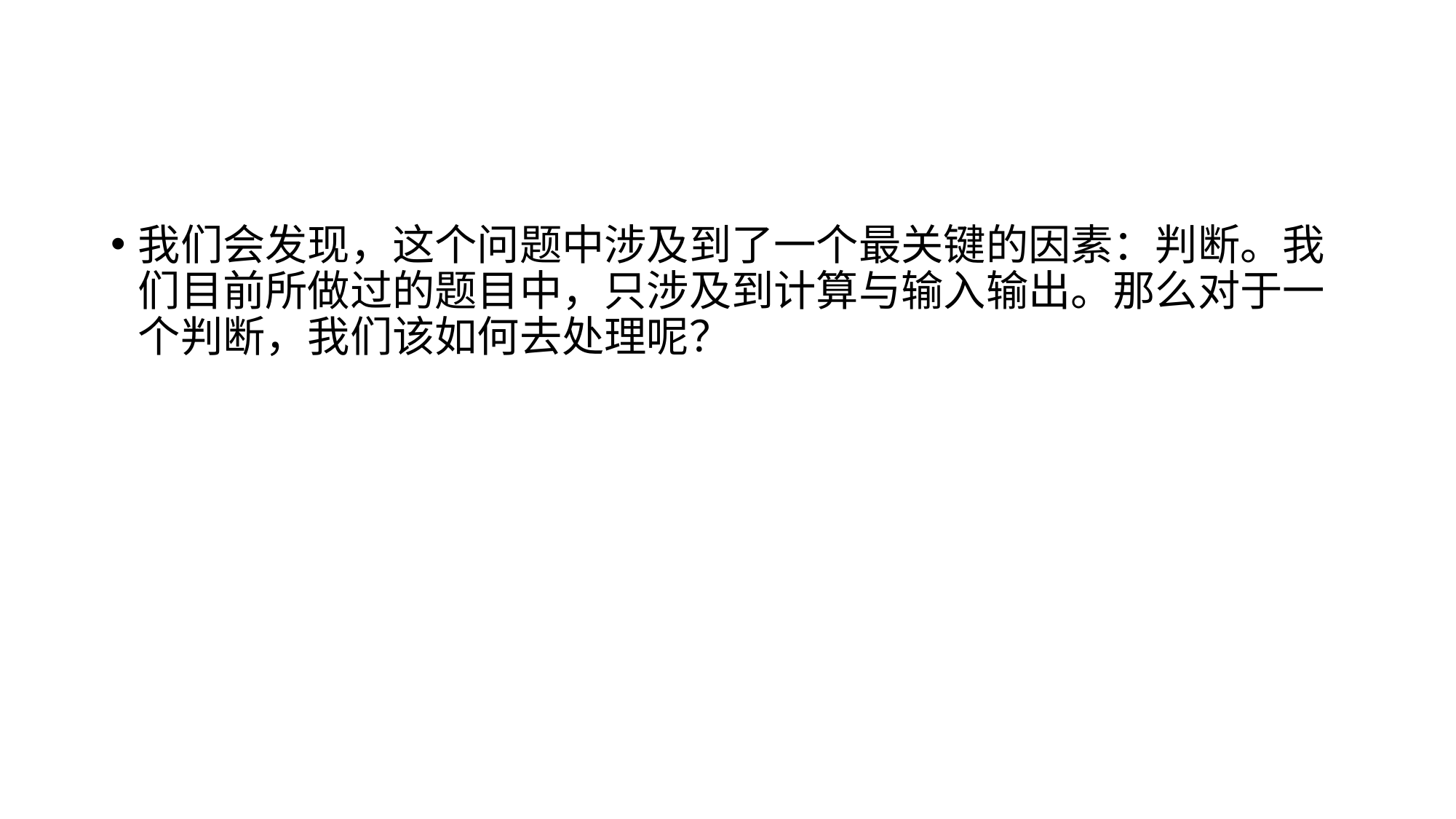

#
我们会发现，这个问题中涉及到了一个最关键的因素：判断。我们目前所做过的题目中，只涉及到计算与输入输出。那么对于一个判断，我们该如何去处理呢？